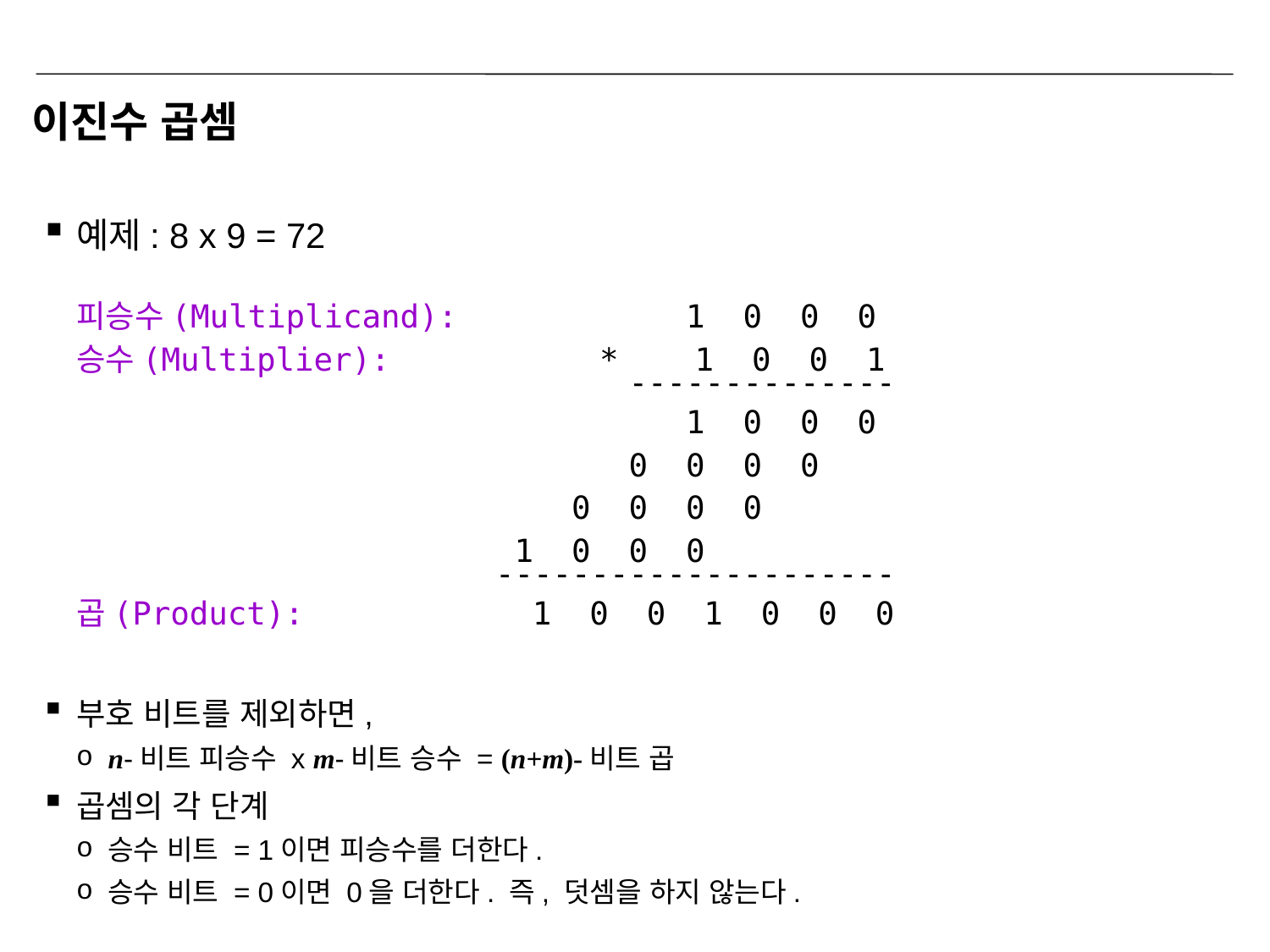

# 이진수 곱셈
예제: 8 x 9 = 72

피승수(Multiplicand):            1  0  0  0
승수(Multiplier):           *    1  0  0  1
                             --------------
                                1  0  0  0
                             0  0  0  0
                          0  0  0  0
                       1  0  0  0
                      ---------------------
곱(Product):            1  0  0  1  0  0  0

부호 비트를 제외하면,
n-비트 피승수 x m-비트 승수 = (n+m)-비트 곱
곱셈의 각 단계
승수 비트 = 1이면 피승수를 더한다.
승수 비트 = 0이면 0을 더한다. 즉, 덧셈을 하지 않는다.